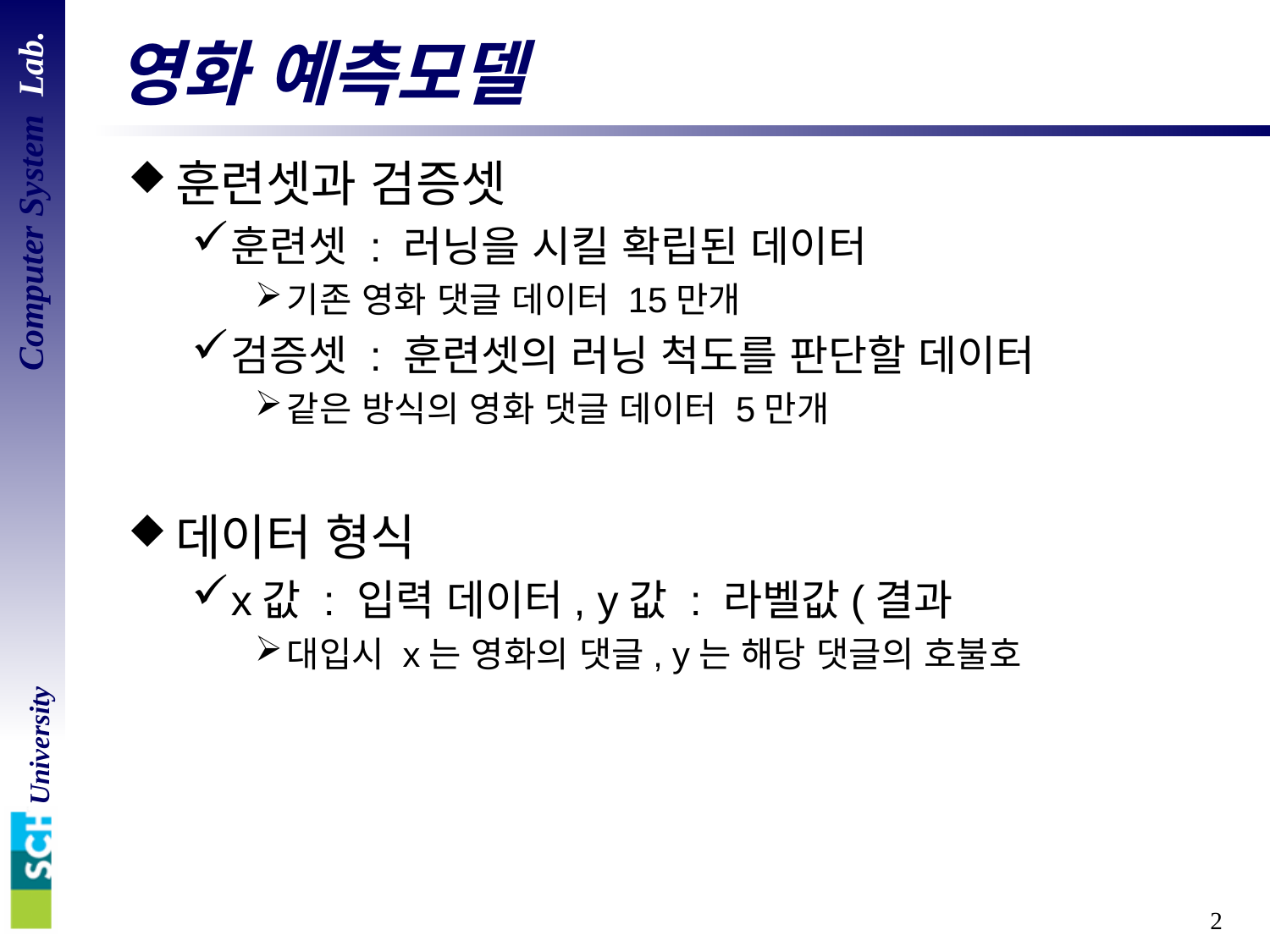

# 영화 예측모델
훈련셋과 검증셋
훈련셋 : 러닝을 시킬 확립된 데이터
기존 영화 댓글 데이터 15만개
검증셋 : 훈련셋의 러닝 척도를 판단할 데이터
같은 방식의 영화 댓글 데이터 5만개

데이터 형식
x값 : 입력 데이터, y값 : 라벨값(결과
대입시 x는 영화의 댓글, y는 해당 댓글의 호불호